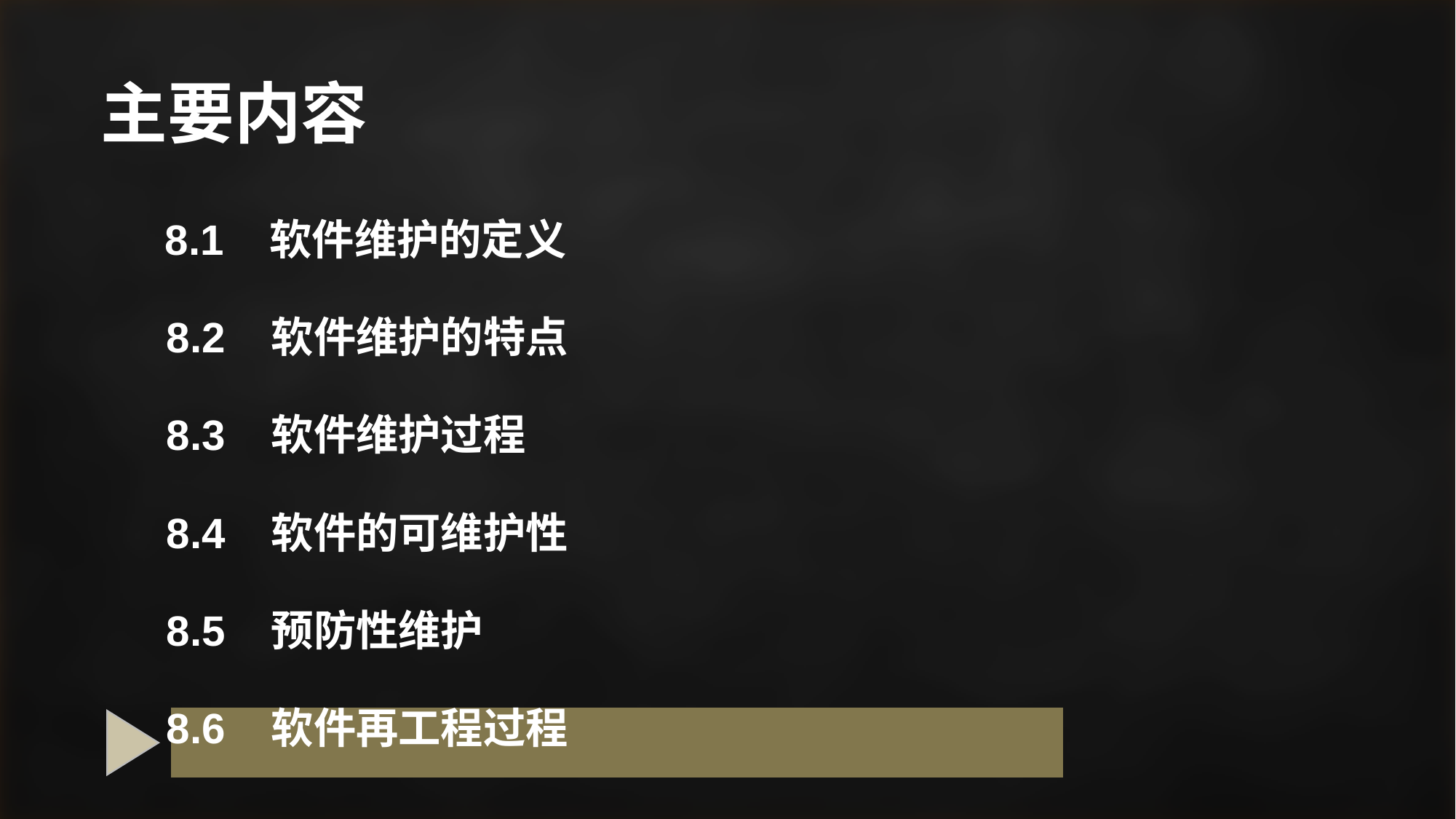

# 主要内容
   8.1   软件维护的定义
   8.2   软件维护的特点
   8.3   软件维护过程
   8.4   软件的可维护性
   8.5   预防性维护
   8.6   软件再工程过程